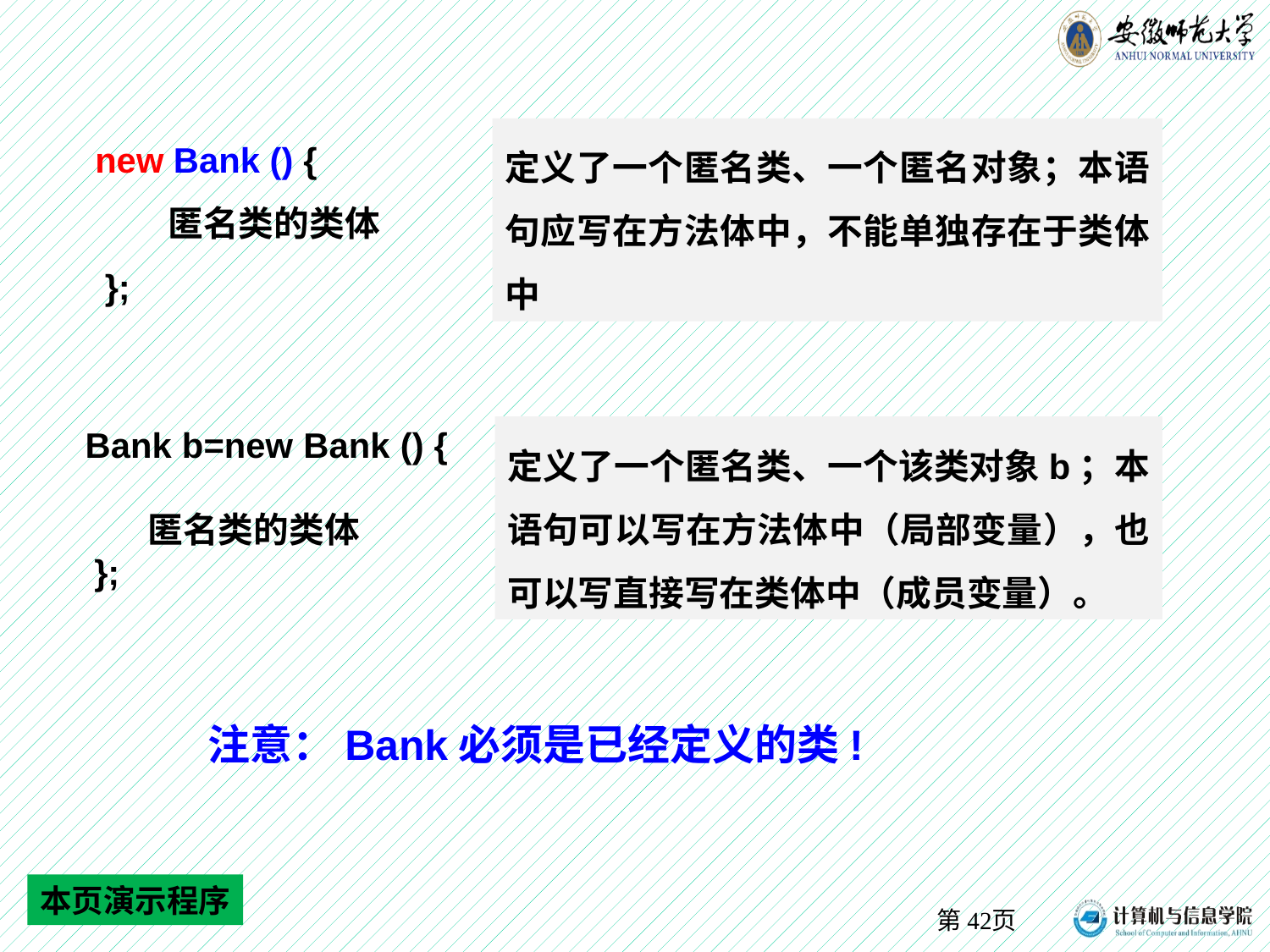

new Bank () {
        匿名类的类体
 };
定义了一个匿名类、一个匿名对象；本语句应写在方法体中，不能单独存在于类体中
 Bank b=new Bank () {
        匿名类的类体
  };
定义了一个匿名类、一个该类对象b；本语句可以写在方法体中（局部变量），也可以写直接写在类体中（成员变量）。
# 注意：Bank必须是已经定义的类!
本页演示程序
第42页